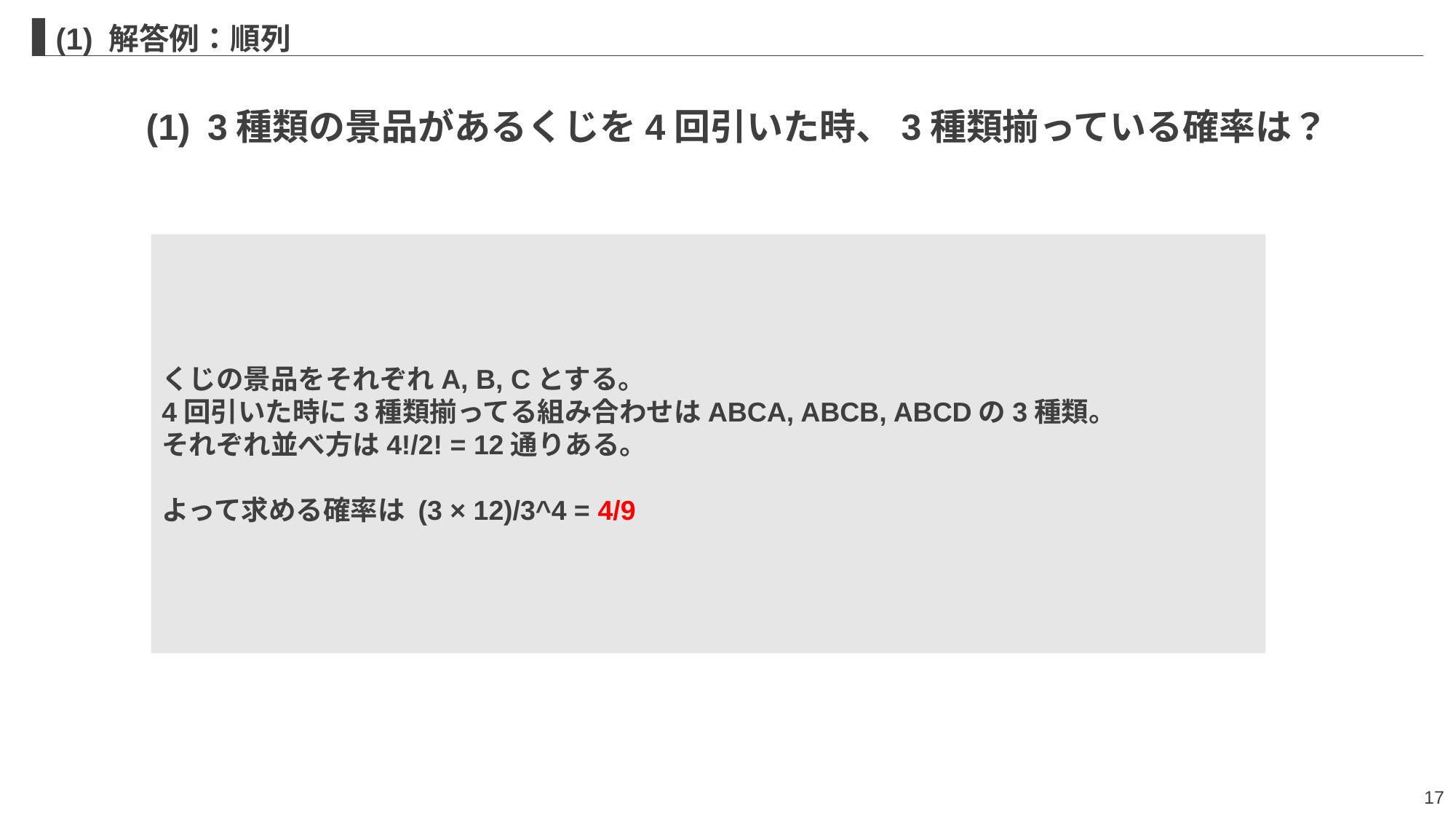

(1) 解答例：順列

3種類の景品があるくじを4回引いた時、3種類揃っている確率は？
くじの景品をそれぞれA, B, Cとする。
4回引いた時に3種類揃ってる組み合わせはABCA, ABCB, ABCDの3種類。
それぞれ並べ方は4!/2! = 12通りある。

よって求める確率は (3 × 12)/3^4 = 4/9
17